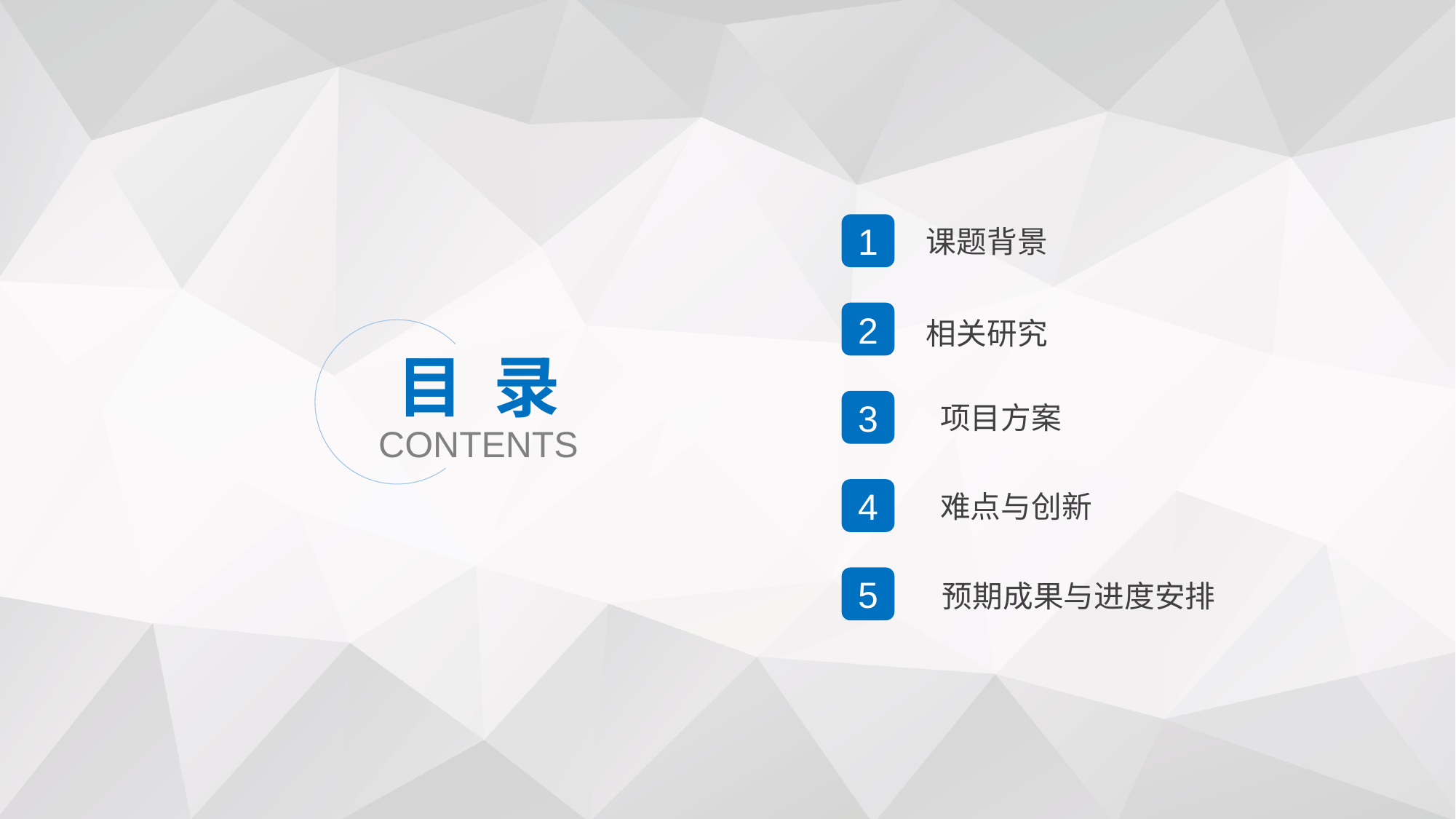

课题背景
1
2
相关研究

目  录
CONTENTS
 项目方案
3
 难点与创新
4

预期成果与进度安排
5